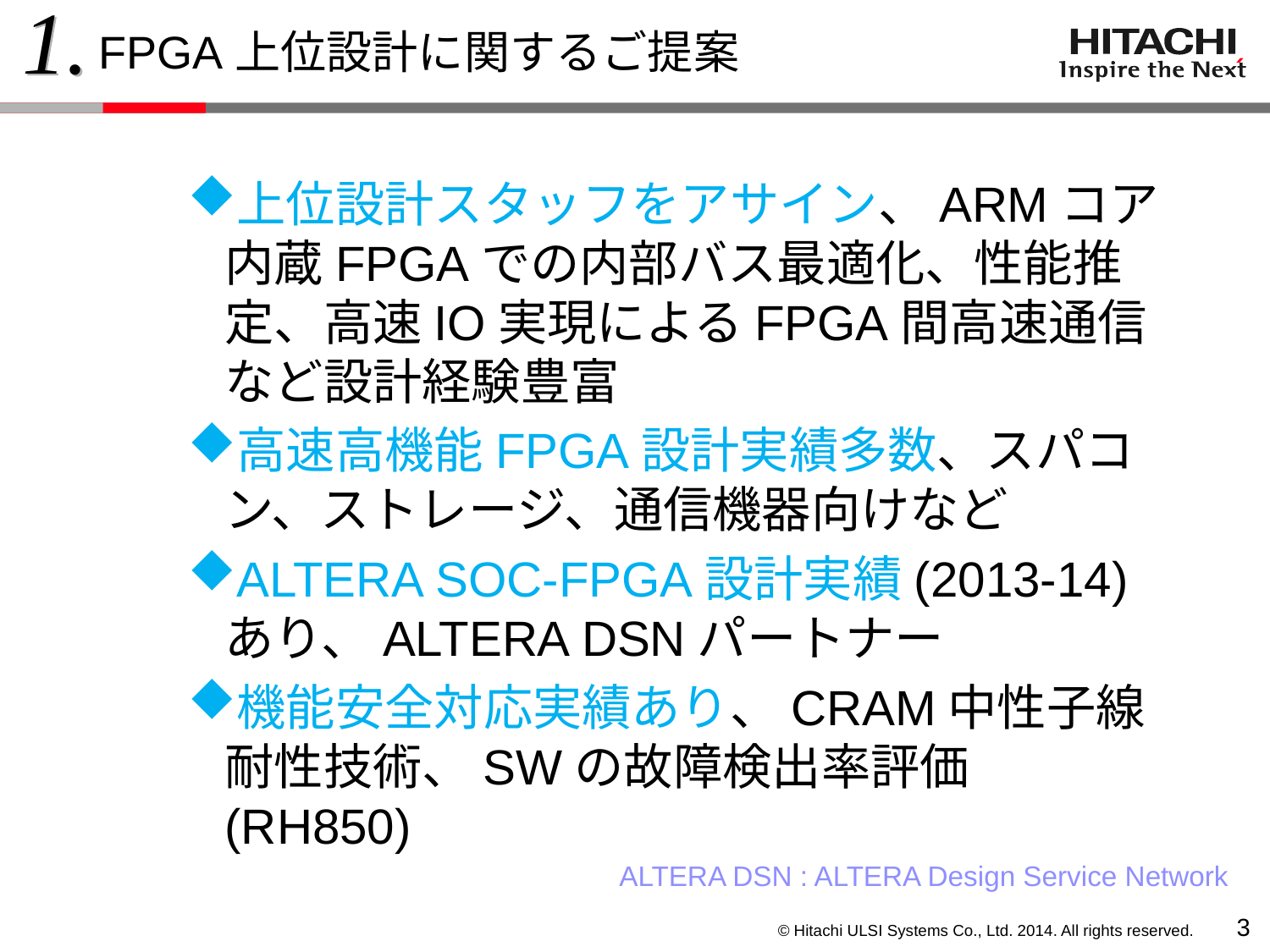

1.
# FPGA上位設計に関するご提案
上位設計スタッフをアサイン、ARMコア内蔵FPGAでの内部バス最適化、性能推定、高速IO実現によるFPGA間高速通信など設計経験豊富
高速高機能FPGA設計実績多数、スパコン、ストレージ、通信機器向けなど
ALTERA SOC-FPGA設計実績(2013-14)あり、ALTERA DSNパートナー
機能安全対応実績あり、CRAM中性子線耐性技術、SWの故障検出率評価(RH850)

ALTERA DSN : ALTERA Design Service Network
3